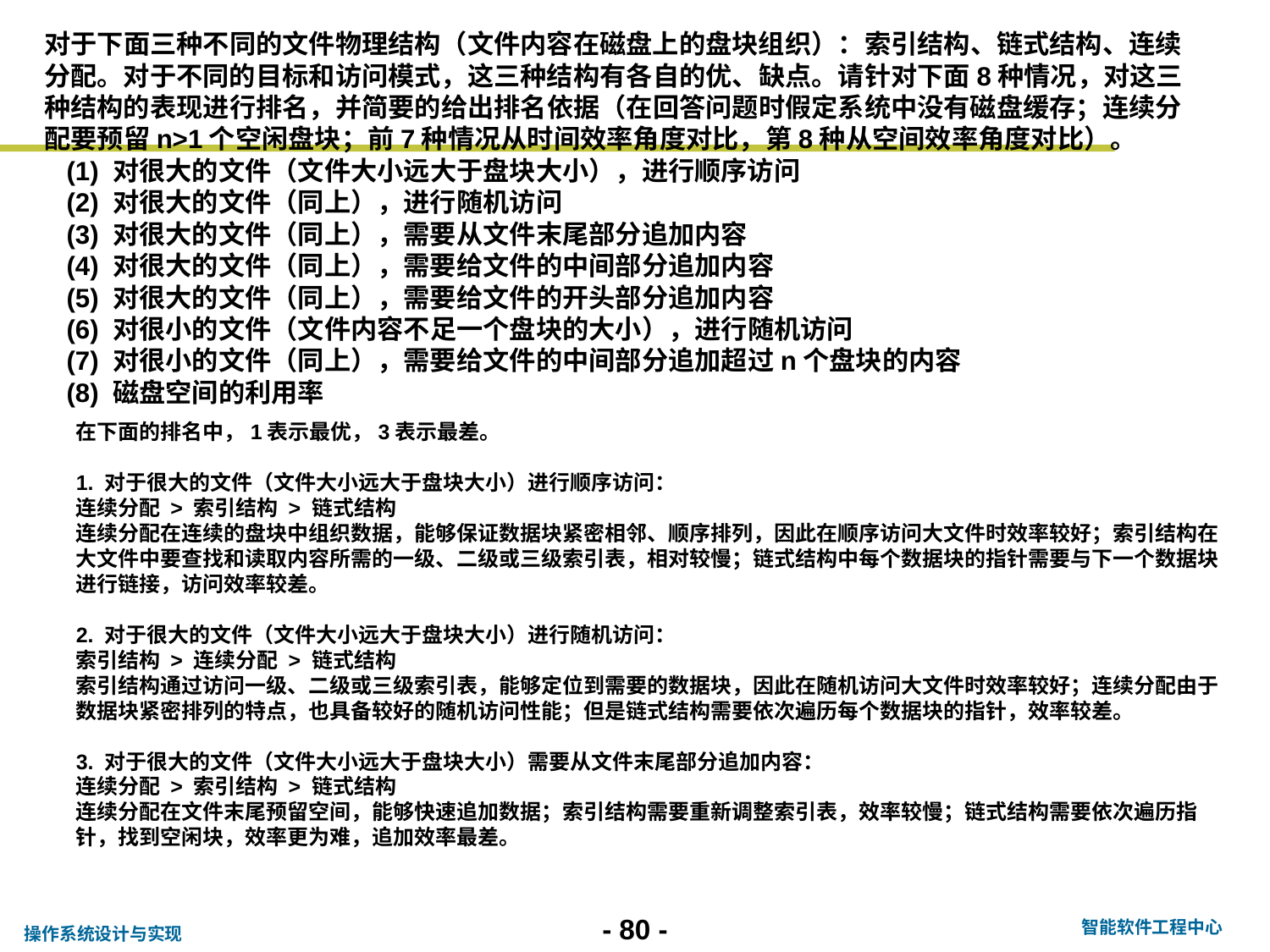

对于下面三种不同的文件物理结构（文件内容在磁盘上的盘块组织）：索引结构、链式结构、连续分配。对于不同的目标和访问模式，这三种结构有各自的优、缺点。请针对下面8种情况，对这三种结构的表现进行排名，并简要的给出排名依据（在回答问题时假定系统中没有磁盘缓存；连续分配要预留n>1个空闲盘块；前7种情况从时间效率角度对比，第8种从空间效率角度对比）。
   (1) 对很大的文件（文件大小远大于盘块大小），进行顺序访问
   (2) 对很大的文件（同上），进行随机访问
   (3) 对很大的文件（同上），需要从文件末尾部分追加内容
   (4) 对很大的文件（同上），需要给文件的中间部分追加内容
   (5) 对很大的文件（同上），需要给文件的开头部分追加内容
   (6) 对很小的文件（文件内容不足一个盘块的大小），进行随机访问
   (7) 对很小的文件（同上），需要给文件的中间部分追加超过n个盘块的内容
   (8) 磁盘空间的利用率
在下面的排名中，1表示最优，3表示最差。

1. 对于很大的文件（文件大小远大于盘块大小）进行顺序访问：
连续分配 > 索引结构 > 链式结构
连续分配在连续的盘块中组织数据，能够保证数据块紧密相邻、顺序排列，因此在顺序访问大文件时效率较好；索引结构在大文件中要查找和读取内容所需的一级、二级或三级索引表，相对较慢；链式结构中每个数据块的指针需要与下一个数据块进行链接，访问效率较差。

2. 对于很大的文件（文件大小远大于盘块大小）进行随机访问：
索引结构 > 连续分配 > 链式结构
索引结构通过访问一级、二级或三级索引表，能够定位到需要的数据块，因此在随机访问大文件时效率较好；连续分配由于数据块紧密排列的特点，也具备较好的随机访问性能；但是链式结构需要依次遍历每个数据块的指针，效率较差。

3. 对于很大的文件（文件大小远大于盘块大小）需要从文件末尾部分追加内容：
连续分配 > 索引结构 > 链式结构
连续分配在文件末尾预留空间，能够快速追加数据；索引结构需要重新调整索引表，效率较慢；链式结构需要依次遍历指针，找到空闲块，效率更为难，追加效率最差。